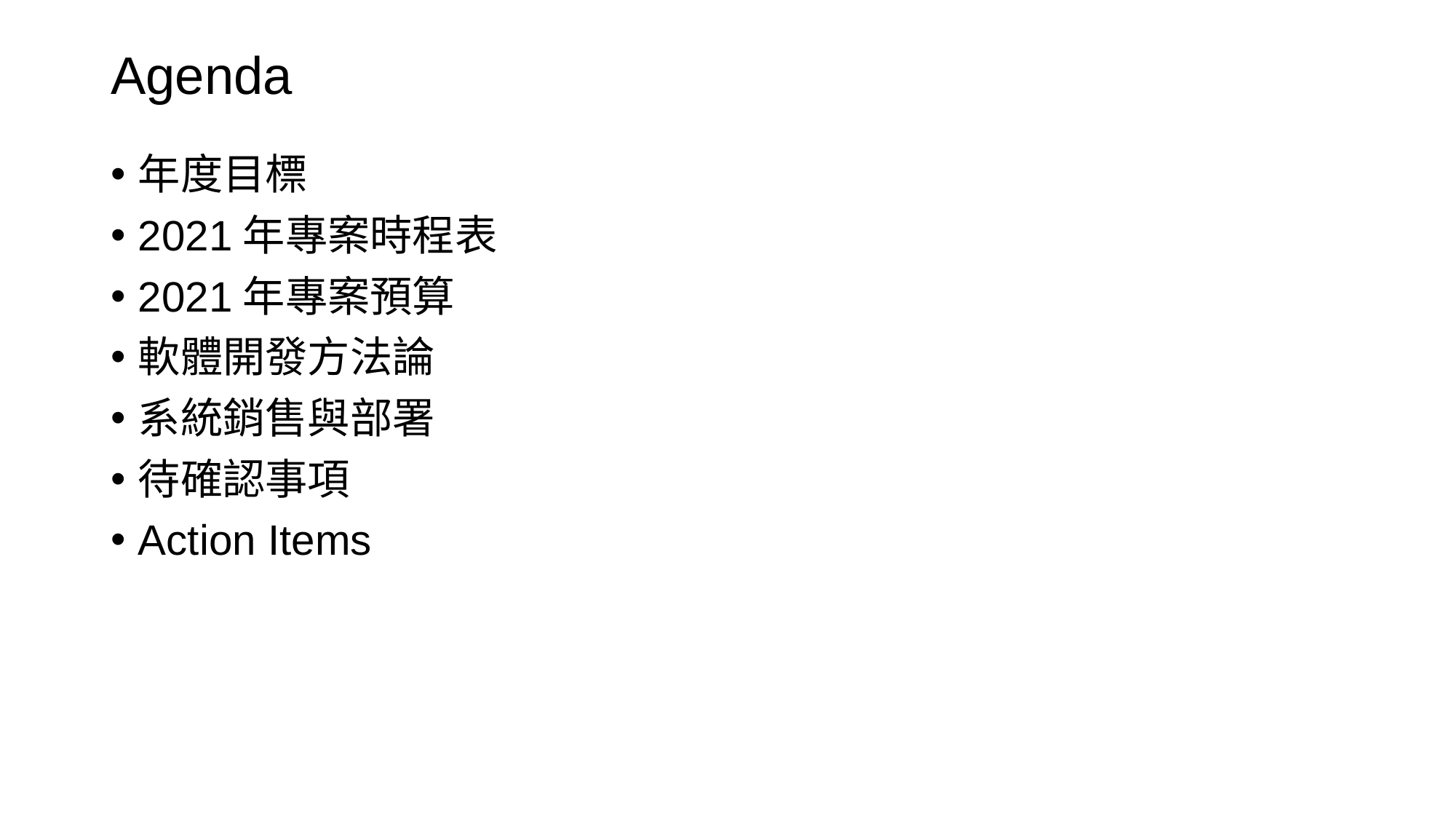

# Agenda
年度目標
2021年專案時程表
2021年專案預算
軟體開發方法論
系統銷售與部署
待確認事項
Action Items